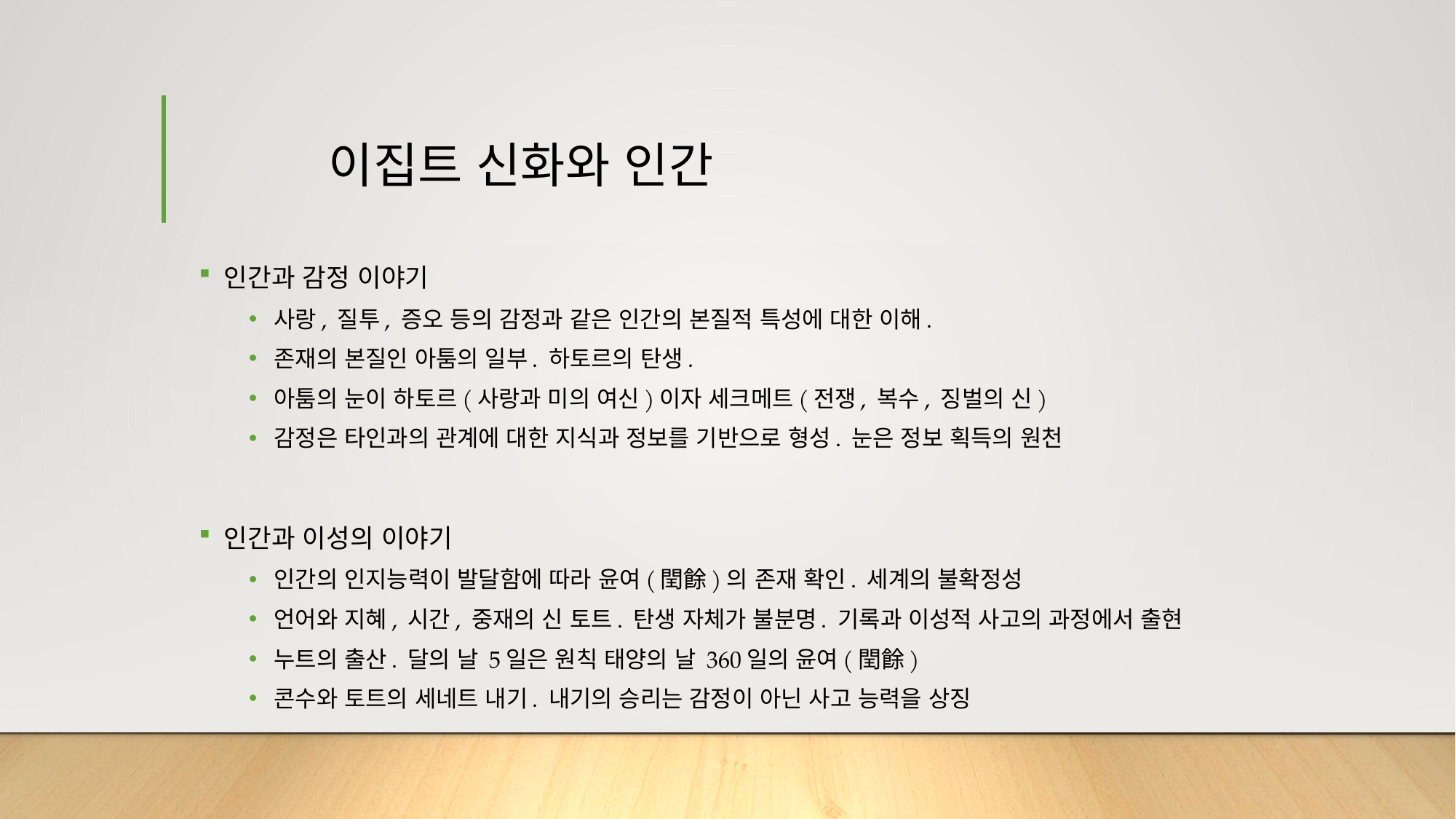

# 이집트 신화와 인간
인간과 감정 이야기
사랑, 질투, 증오 등의 감정과 같은 인간의 본질적 특성에 대한 이해.
존재의 본질인 아툼의 일부. 하토르의 탄생.
아툼의 눈이 하토르(사랑과 미의 여신)이자 세크메트(전쟁, 복수, 징벌의 신)
감정은 타인과의 관계에 대한 지식과 정보를 기반으로 형성. 눈은 정보 획득의 원천

인간과 이성의 이야기
인간의 인지능력이 발달함에 따라 윤여(閏餘)의 존재 확인. 세계의 불확정성
언어와 지혜, 시간, 중재의 신 토트. 탄생 자체가 불분명. 기록과 이성적 사고의 과정에서 출현
누트의 출산. 달의 날 5일은 원칙 태양의 날 360일의 윤여(閏餘)
콘수와 토트의 세네트 내기. 내기의 승리는 감정이 아닌 사고 능력을 상징